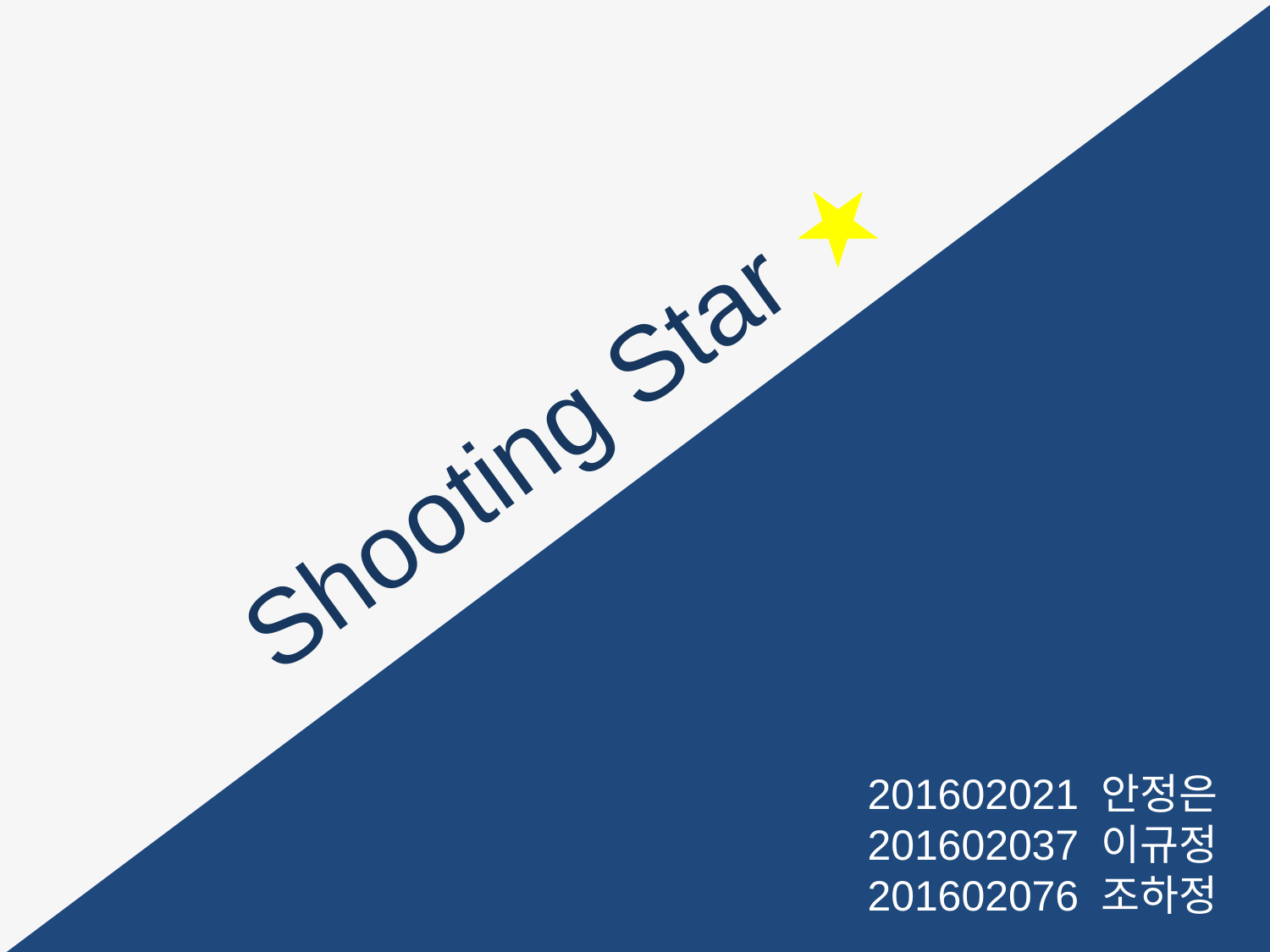

Shooting Star ★

          201602021 안정은
          201602037 이규정
          201602076 조하정